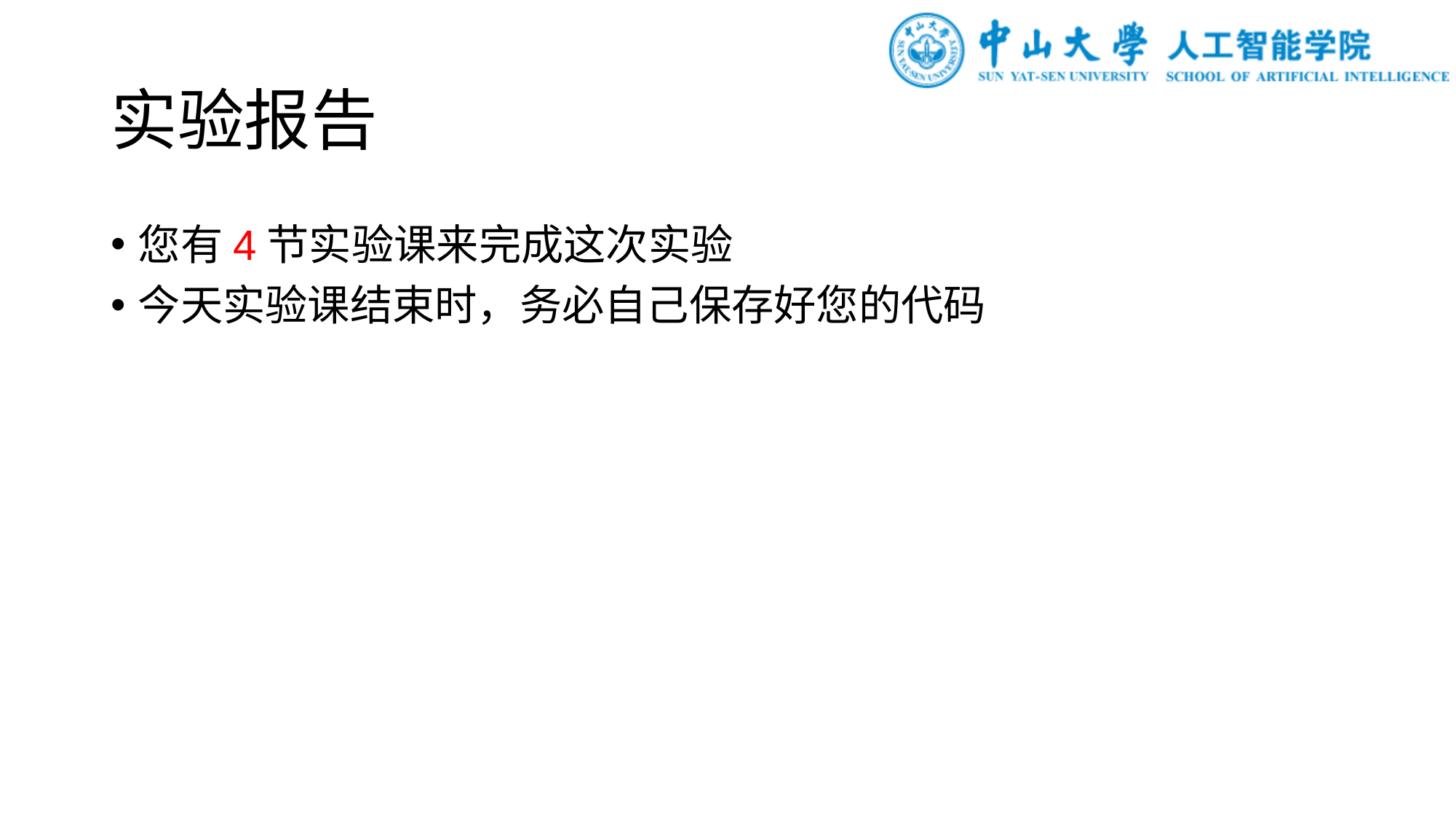

# 实验报告
您有4节实验课来完成这次实验
今天实验课结束时，务必自己保存好您的代码